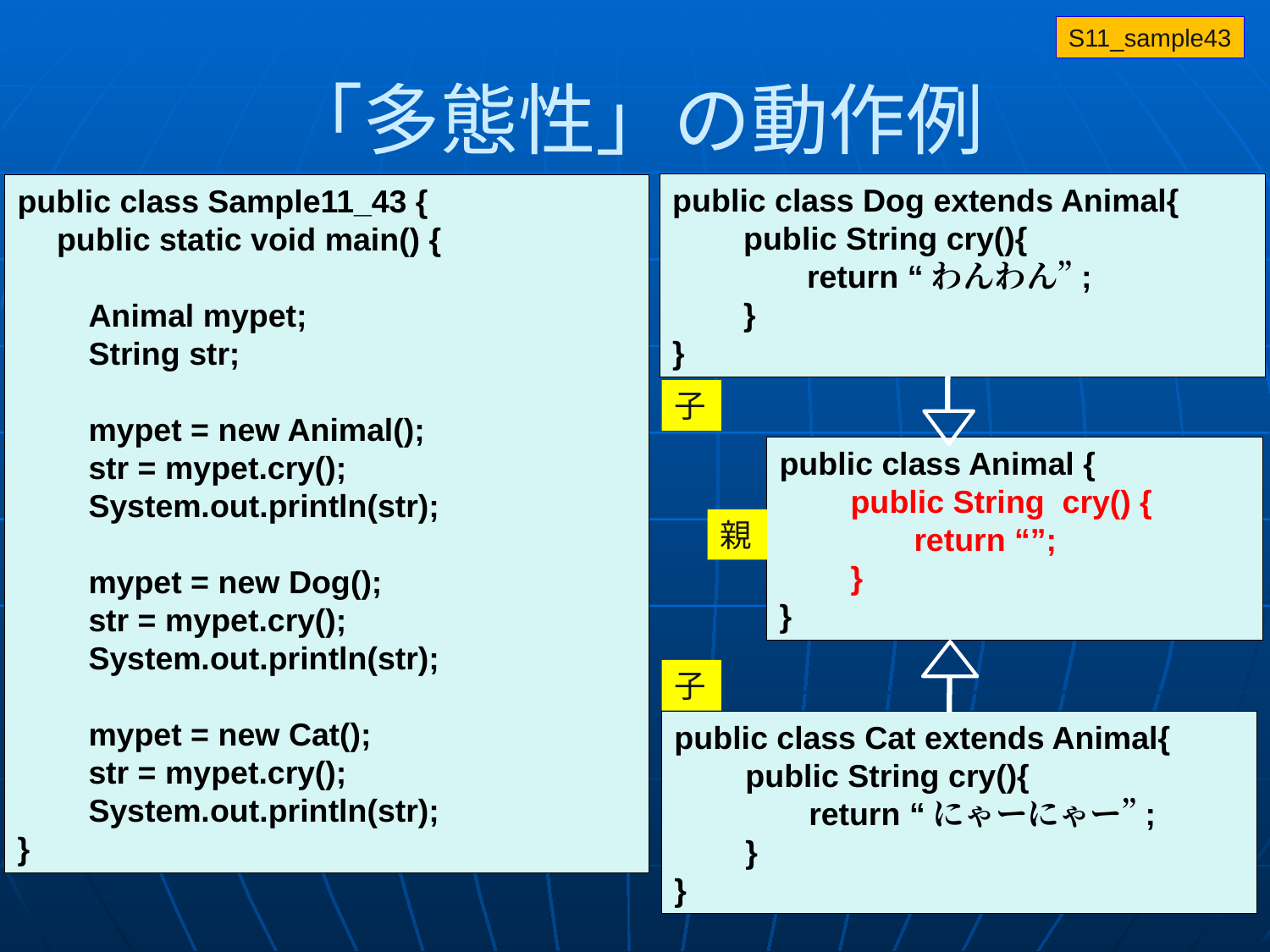

S11_sample43
# 「多態性」の動作例
public class Dog extends Animal{
　　public String cry(){
　　　　return “わんわん”;
　　}
}
public class Sample11_43 {
　public static void main() {

　　Animal mypet;
　　String str;

　　mypet = new Animal();
　　str = mypet.cry();
　　System.out.println(str);

　　mypet = new Dog();
　　str = mypet.cry();
　　System.out.println(str);

　　mypet = new Cat();
　　str = mypet.cry();
　　System.out.println(str);
}
子

public class Animal {
　　public String  cry() {
　　　　return “”;
　　}
}
親

子
public class Cat extends Animal{
　　public String cry(){
　　　　return “にゃーにゃー”;
　　}
}